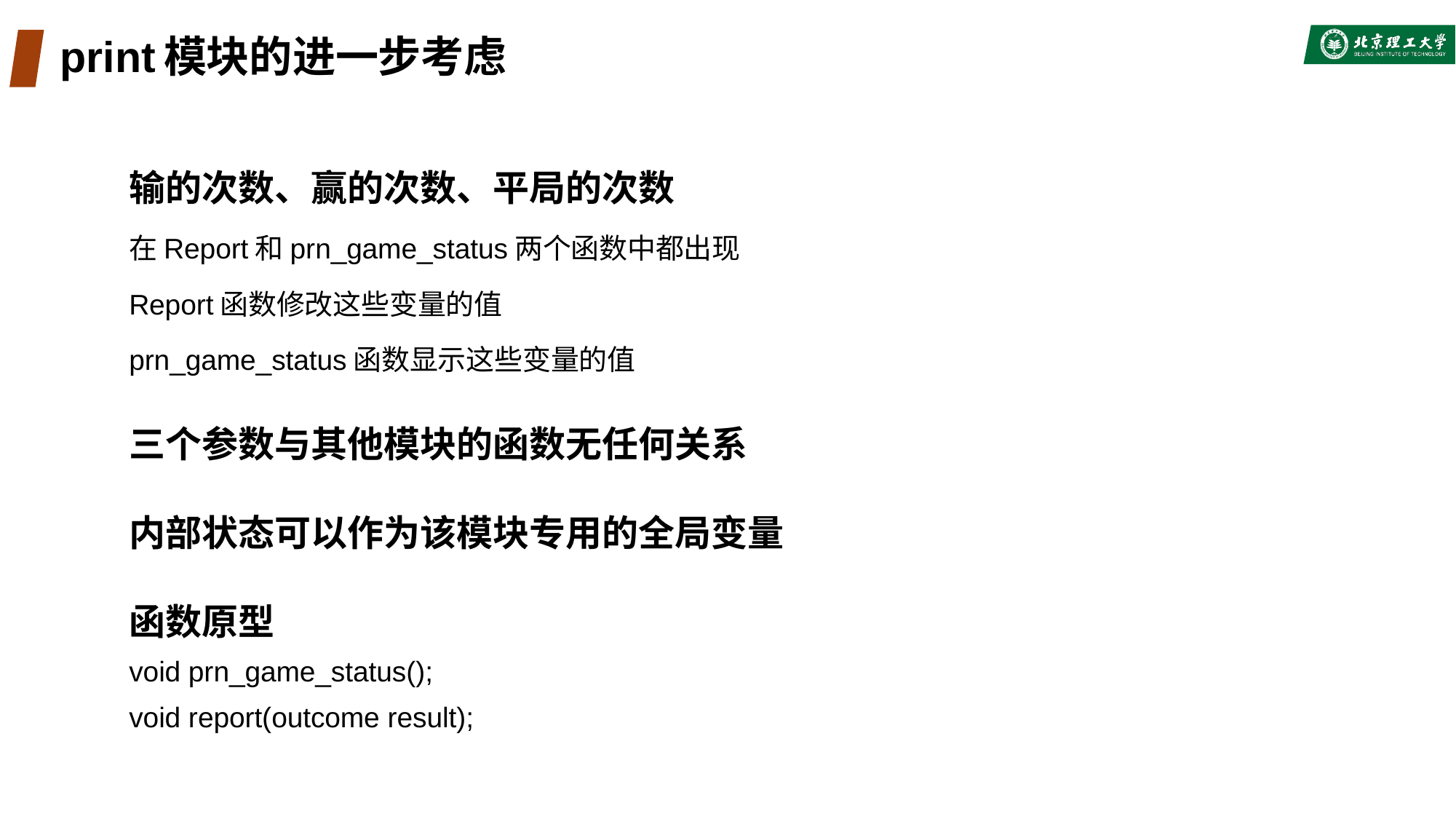

# print模块的进一步考虑
输的次数、赢的次数、平局的次数
在Report和prn_game_status两个函数中都出现
Report函数修改这些变量的值
prn_game_status函数显示这些变量的值
三个参数与其他模块的函数无任何关系
内部状态可以作为该模块专用的全局变量
函数原型
void prn_game_status();
void report(outcome result);